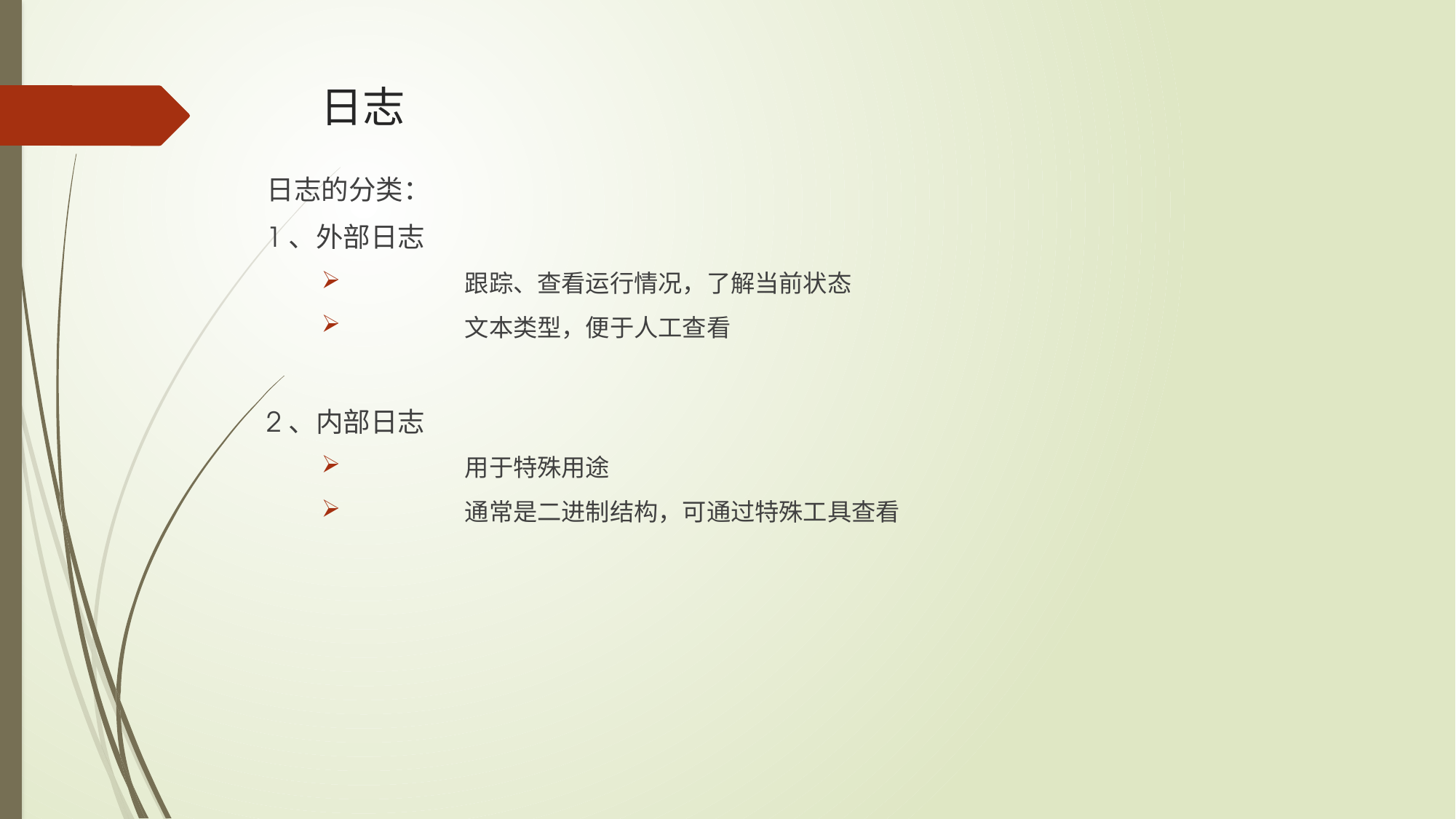

# 日志
日志的分类：
1、外部日志
	跟踪、查看运行情况，了解当前状态
	文本类型，便于人工查看

2、内部日志
	用于特殊用途
	通常是二进制结构，可通过特殊工具查看